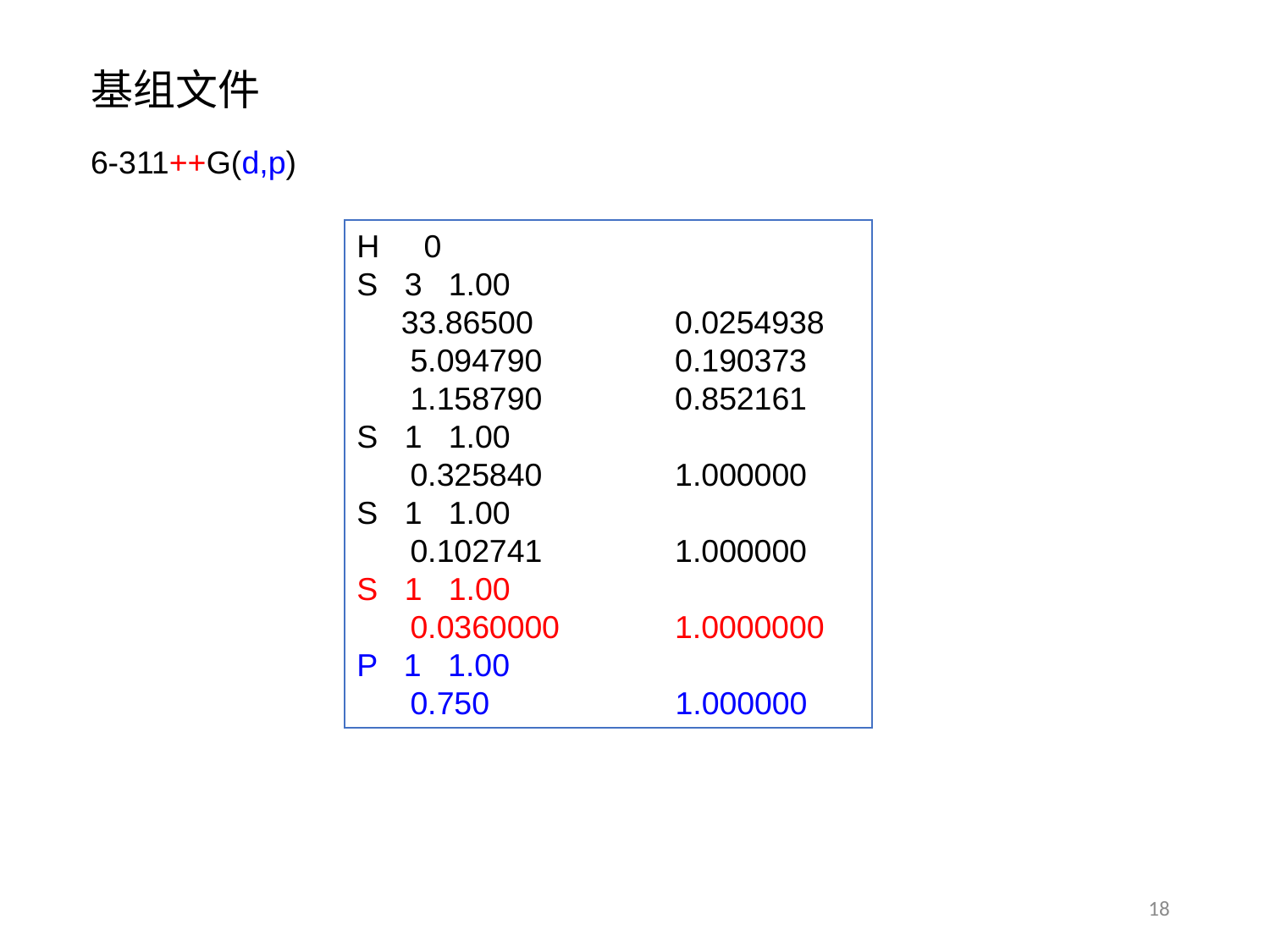

基组文件
6-311++G(d,p)
H     0
S   3   1.00
     33.86500                0.0254938
      5.094790               0.190373
      1.158790               0.852161
S   1   1.00
      0.325840               1.000000
S   1   1.00
      0.102741               1.000000
S   1   1.00
      0.0360000             1.0000000
P   1   1.00
      0.750                     1.000000
18